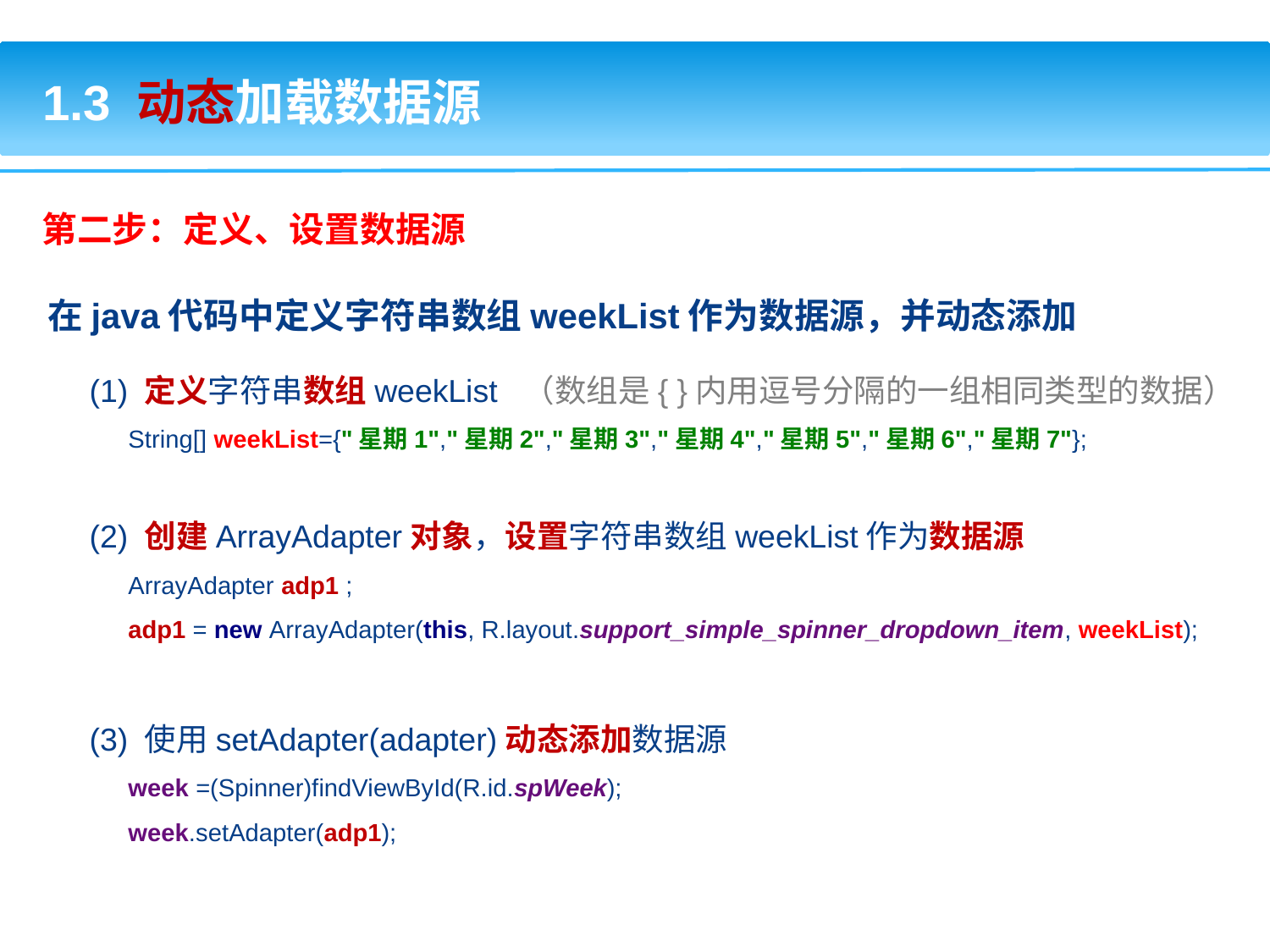

1.3 动态加载数据源
第二步：定义、设置数据源
在java代码中定义字符串数组weekList作为数据源，并动态添加

(1) 定义字符串数组weekList  （数组是{ }内用逗号分隔的一组相同类型的数据）
String[] weekList={"星期1","星期2","星期3","星期4","星期5","星期6","星期7"};

(2) 创建ArrayAdapter对象，设置字符串数组weekList作为数据源
ArrayAdapter adp1 ;
adp1 = new ArrayAdapter(this, R.layout.support_simple_spinner_dropdown_item, weekList);

(3) 使用setAdapter(adapter)动态添加数据源
week =(Spinner)findViewById(R.id.spWeek);
week.setAdapter(adp1);